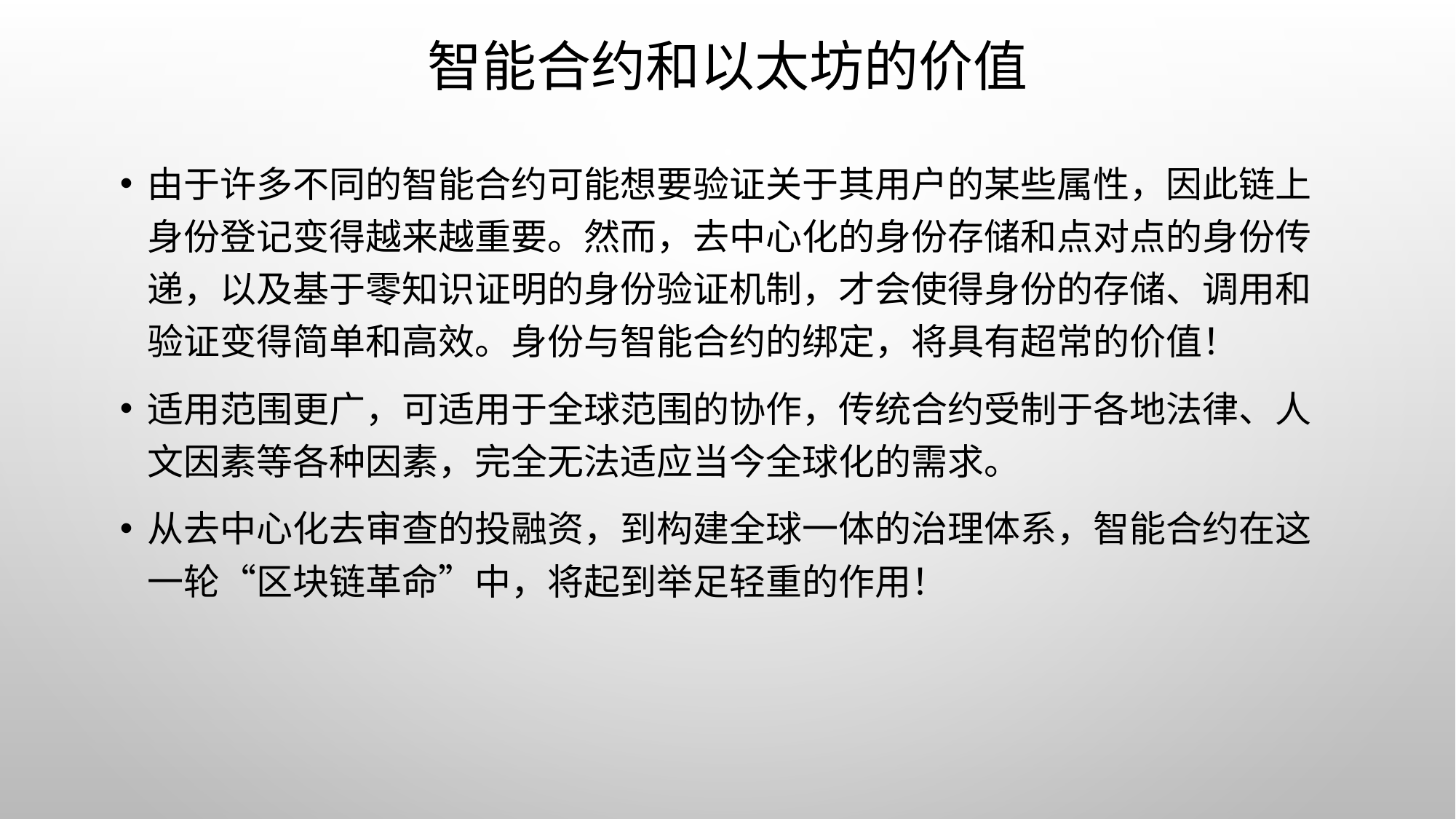

# 智能合约和以太坊的价值
由于许多不同的智能合约可能想要验证关于其用户的某些属性，因此链上身份登记变得越来越重要。然而，去中心化的身份存储和点对点的身份传递，以及基于零知识证明的身份验证机制，才会使得身份的存储、调用和验证变得简单和高效。身份与智能合约的绑定，将具有超常的价值！
适用范围更广，可适用于全球范围的协作，传统合约受制于各地法律、人文因素等各种因素，完全无法适应当今全球化的需求。
从去中心化去审查的投融资，到构建全球一体的治理体系，智能合约在这一轮“区块链革命”中，将起到举足轻重的作用！